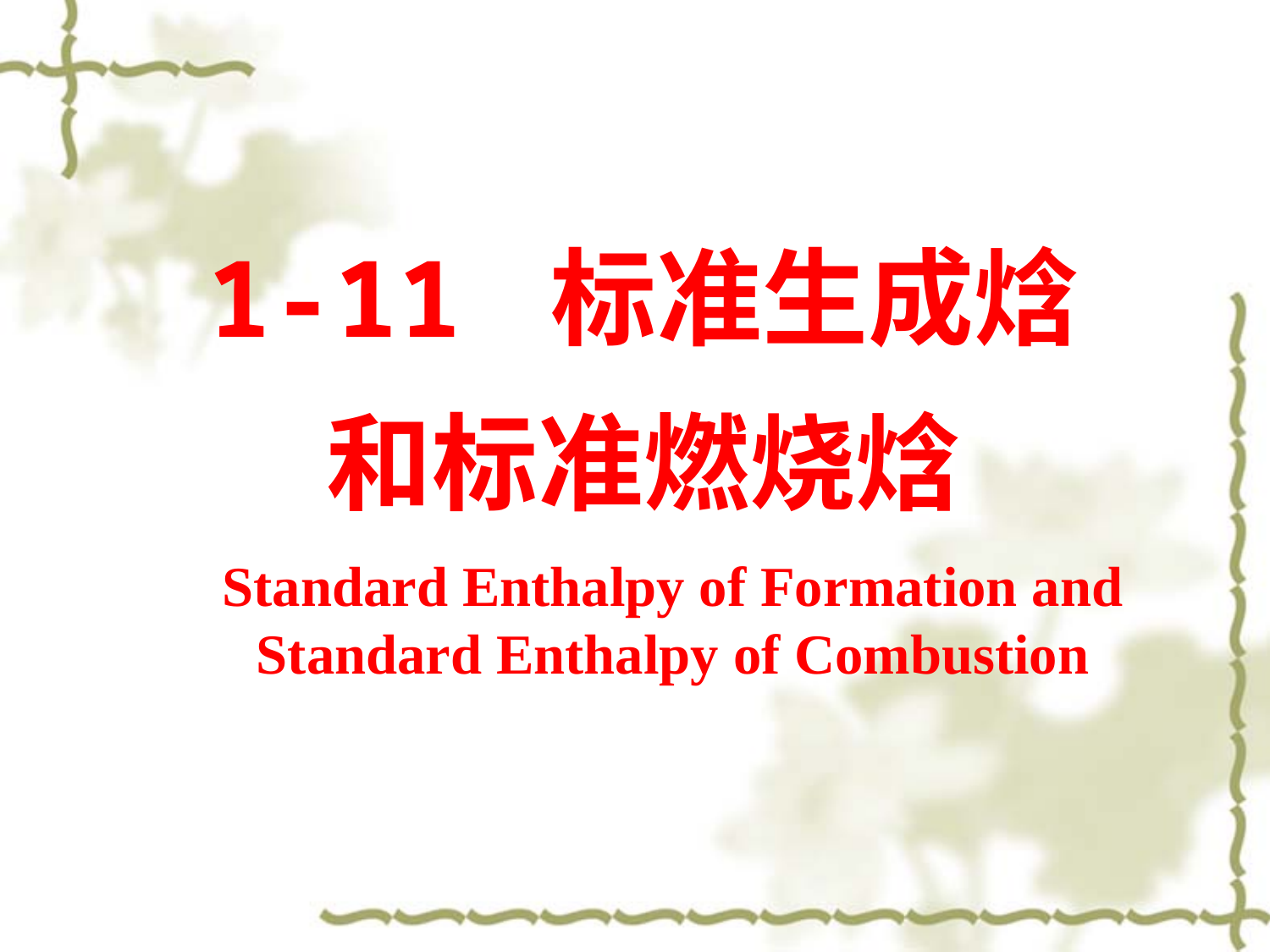

1-11 标准生成焓和标准燃烧焓
Standard Enthalpy of Formation and Standard Enthalpy of Combustion